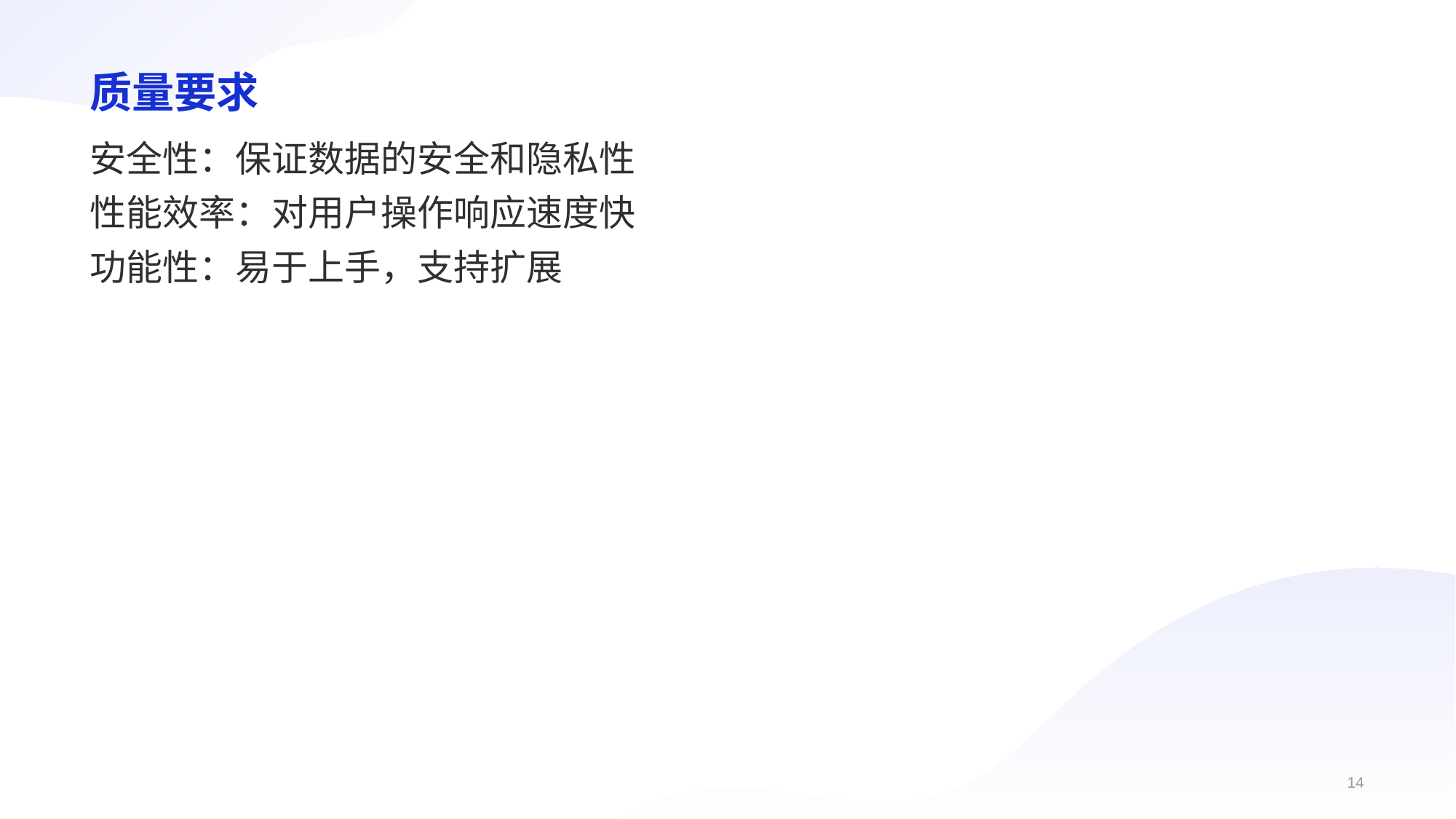

# 质量要求
安全性：保证数据的安全和隐私性
性能效率：对用户操作响应速度快
功能性：易于上手，支持扩展

14